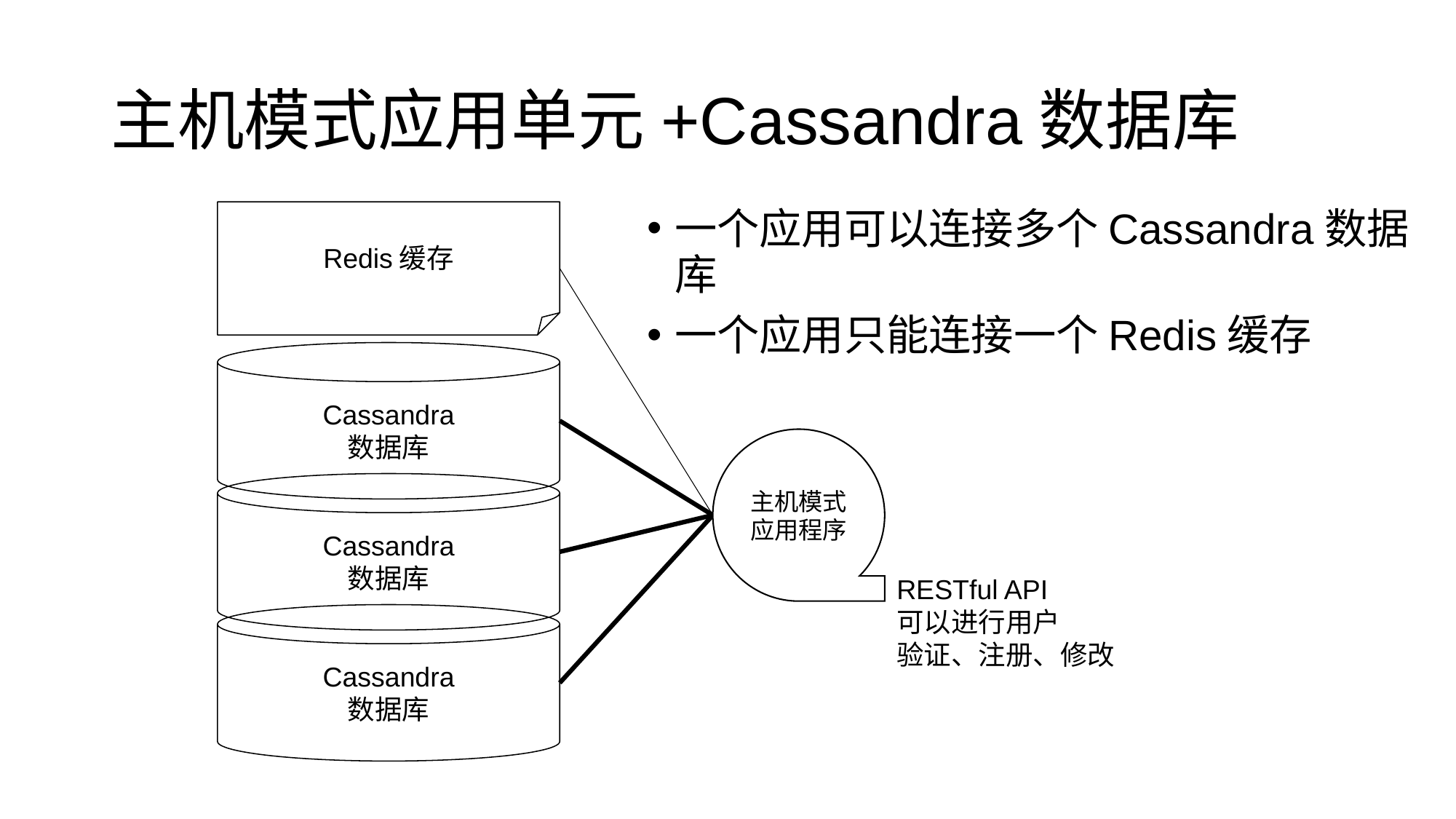

# 主机模式应用单元+Cassandra数据库
Redis缓存
一个应用可以连接多个Cassandra数据库
一个应用只能连接一个Redis缓存
Cassandra
数据库
主机模式
应用程序
Cassandra
数据库
RESTful API
可以进行用户
验证、注册、修改
Cassandra
数据库